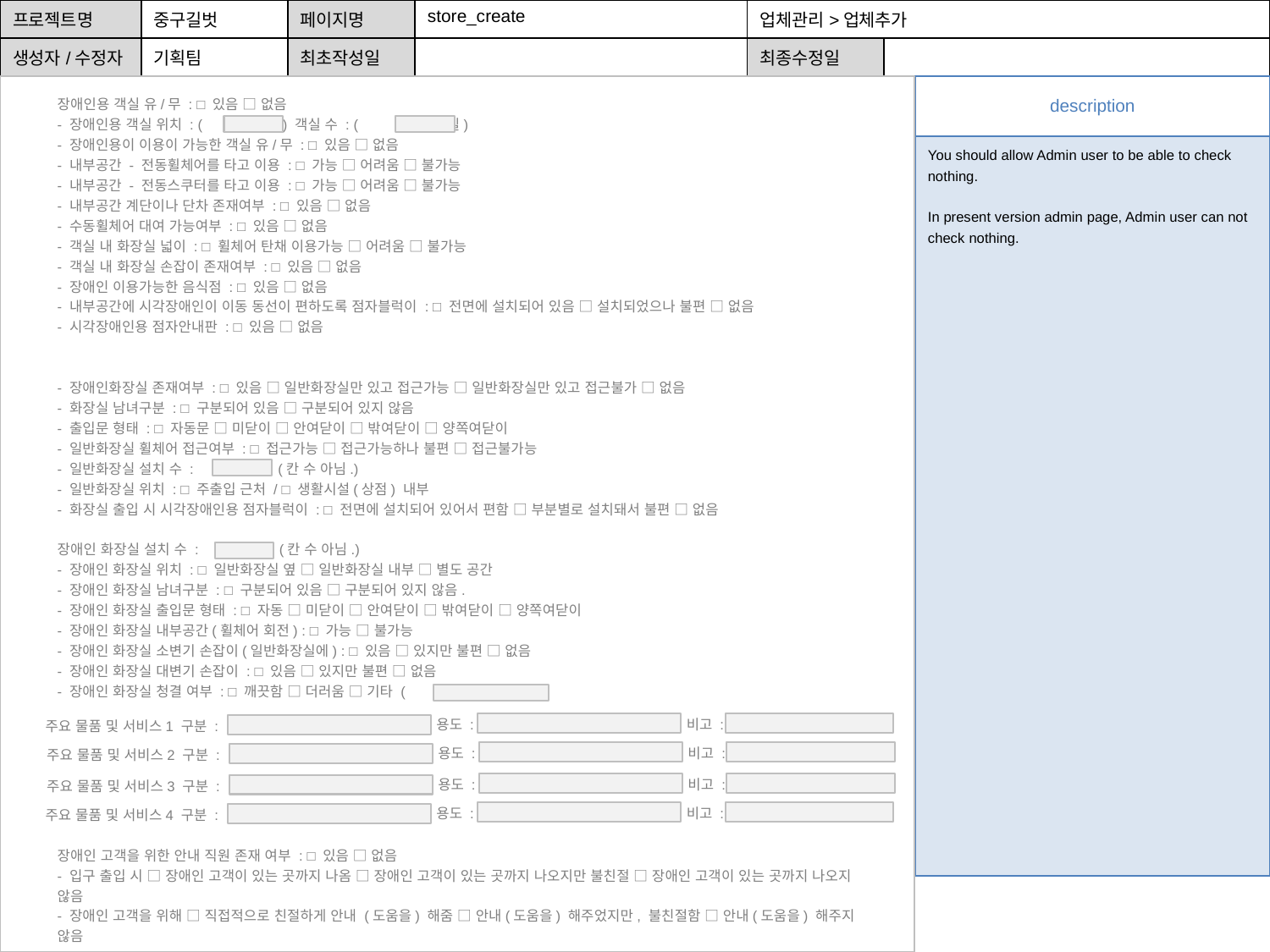

| 프로젝트명 | 중구길벗 | 페이지명 | store\_create | 업체관리>업체추가 |  |
| --- | --- | --- | --- | --- | --- |
| 생성자/수정자 | 기획팀 | 최초작성일 |  | 최종수정일 |  |
| description |
| --- |
| You should allow Admin user to be able to check nothing. In present version admin page, Admin user can not check nothing. |

장애인용 객실 유/무 : □ 있음 □ 없음
- 장애인용 객실 위치 : (               층) 객실 수 : (                  객실)
- 장애인용이 이용이 가능한 객실 유/무 : □ 있음 □ 없음
- 내부공간 - 전동휠체어를 타고 이용 : □ 가능 □ 어려움 □ 불가능
- 내부공간 - 전동스쿠터를 타고 이용 : □ 가능 □ 어려움 □ 불가능
- 내부공간 계단이나 단차 존재여부 : □ 있음 □ 없음
- 수동휠체어 대여 가능여부 : □ 있음 □ 없음
- 객실 내 화장실 넓이 : □ 휠체어 탄채 이용가능 □ 어려움 □ 불가능
- 객실 내 화장실 손잡이 존재여부 : □ 있음 □ 없음
- 장애인 이용가능한 음식점 : □ 있음 □ 없음
- 내부공간에 시각장애인이 이동 동선이 편하도록 점자블럭이 : □ 전면에 설치되어 있음 □ 설치되었으나 불편 □ 없음
- 시각장애인용 점자안내판 : □ 있음 □ 없음

- 장애인화장실 존재여부 : □ 있음 □ 일반화장실만 있고 접근가능 □ 일반화장실만 있고 접근불가 □ 없음
- 화장실 남녀구분 : □ 구분되어 있음 □ 구분되어 있지 않음
- 출입문 형태 : □ 자동문 □ 미닫이 □ 안여닫이 □ 밖여닫이 □ 양쪽여닫이
- 일반화장실 휠체어 접근여부 : □ 접근가능 □ 접근가능하나 불편 □ 접근불가능
- 일반화장실 설치 수 :               곳 (칸 수 아님.)
- 일반화장실 위치 : □ 주출입 근처 / □ 생활시설(상점) 내부
- 화장실 출입 시 시각장애인용 점자블럭이 : □ 전면에 설치되어 있어서 편함 □ 부분별로 설치돼서 불편 □ 없음

장애인 화장실 설치 수 :              곳 (칸 수 아님.)
- 장애인 화장실 위치 : □ 일반화장실 옆 □ 일반화장실 내부 □ 별도 공간
- 장애인 화장실 남녀구분 : □ 구분되어 있음 □ 구분되어 있지 않음.
- 장애인 화장실 출입문 형태 : □ 자동 □ 미닫이 □ 안여닫이 □ 밖여닫이 □ 양쪽여닫이
- 장애인 화장실 내부공간(휠체어 회전) : □ 가능 □ 불가능
- 장애인 화장실 소변기 손잡이(일반화장실에) : □ 있음 □ 있지만 불편 □ 없음
- 장애인 화장실 대변기 손잡이 : □ 있음 □ 있지만 불편 □ 없음
- 장애인 화장실 청결 여부 : □ 깨끗함 □ 더러움 □ 기타 (                         )

용도 :
비고 :
주요 물품 및 서비스1 구분 :

용도 :
비고 :
주요 물품 및 서비스2 구분 :

용도 :
비고 :
주요 물품 및 서비스3 구분 :

용도 :
비고 :
주요 물품 및 서비스4 구분 :

장애인 고객을 위한 안내 직원 존재 여부 : □ 있음 □ 없음
- 입구 출입 시 □ 장애인 고객이 있는 곳까지 나옴 □ 장애인 고객이 있는 곳까지 나오지만 불친절 □ 장애인 고객이 있는 곳까지 나오지 않음
- 장애인 고객을 위해 □ 직접적으로 친절하게 안내 (도움을) 해줌 □ 안내(도움을) 해주었지만, 불친절함 □ 안내(도움을) 해주지 않음